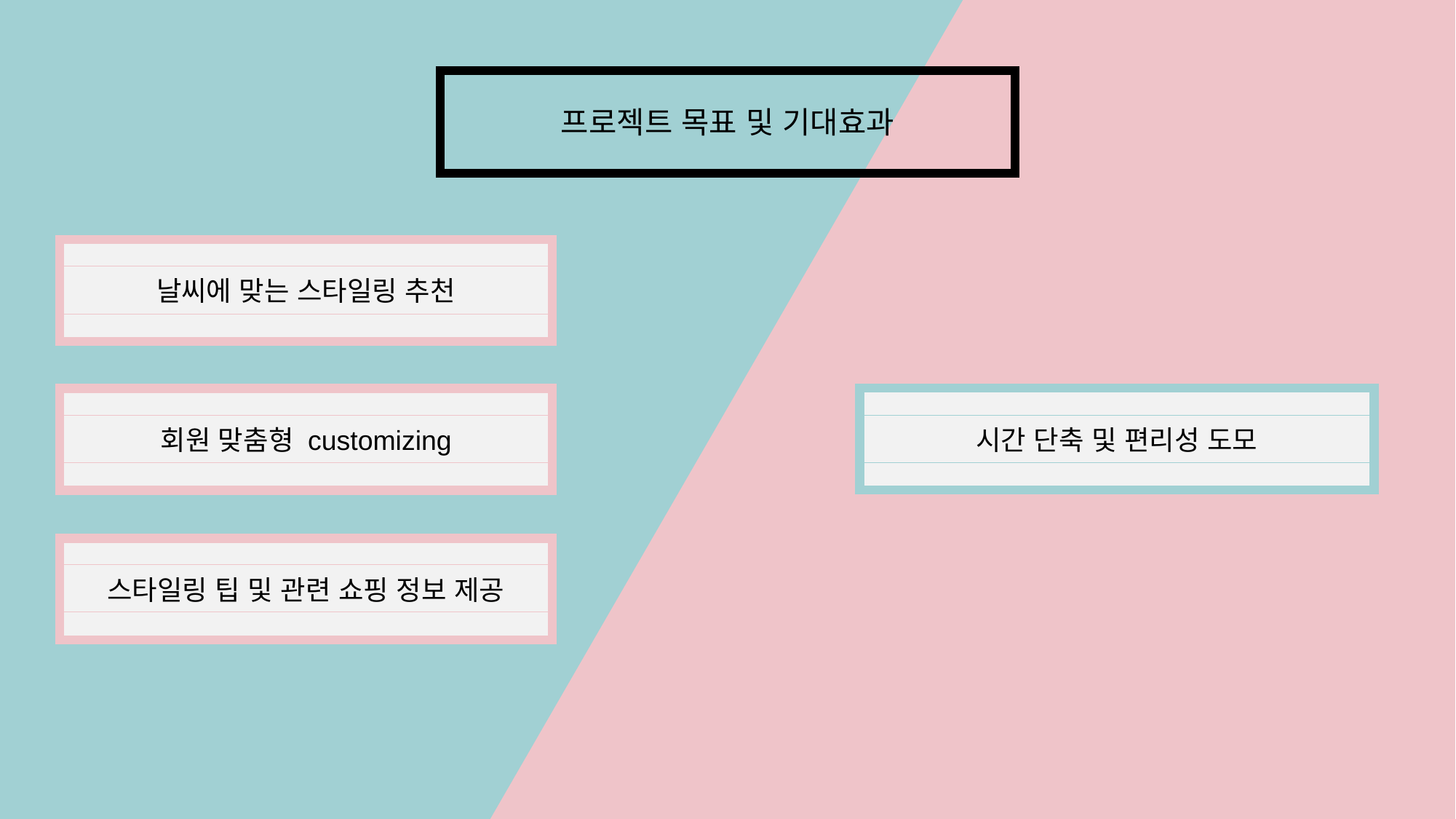

프로젝트 목표 및 기대효과
날씨에 맞는 스타일링 추천

시간 단축 및 편리성 도모

회원 맞춤형 customizing

스타일링 팁 및 관련 쇼핑 정보 제공